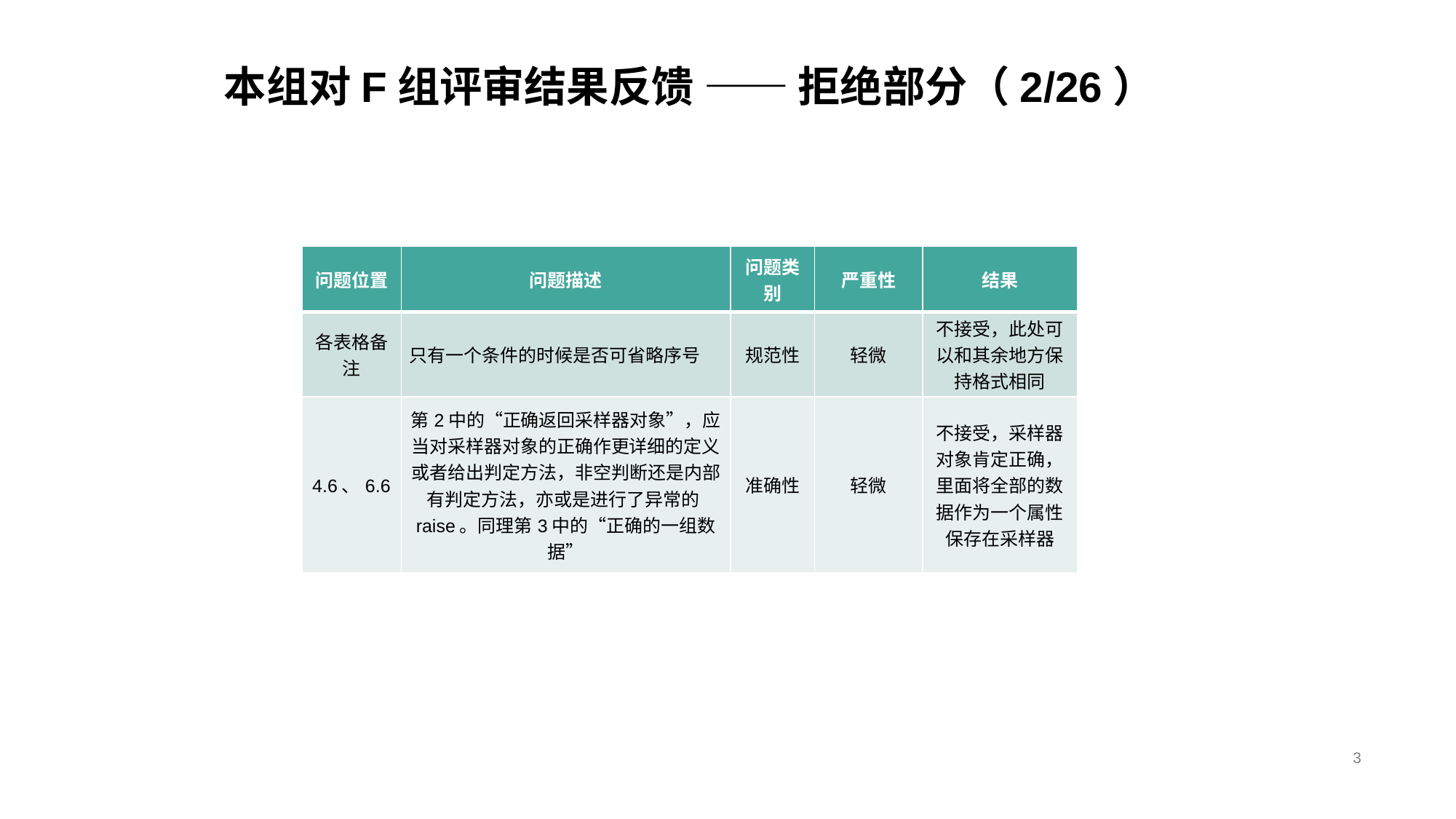

# 本组对F组评审结果反馈 —— 拒绝部分（2/26）
| 问题位置 | 问题描述 | 问题类别 | 严重性 | 结果 |
| --- | --- | --- | --- | --- |
| 各表格备注 | 只有一个条件的时候是否可省略序号 | 规范性 | 轻微 | 不接受，此处可以和其余地方保持格式相同 |
| 4.6、6.6 | 第2中的“正确返回采样器对象”，应当对采样器对象的正确作更详细的定义或者给出判定方法，非空判断还是内部有判定方法，亦或是进行了异常的raise。同理第3中的“正确的一组数据” | 准确性 | 轻微 | 不接受，采样器对象肯定正确，里面将全部的数据作为一个属性保存在采样器 |
3